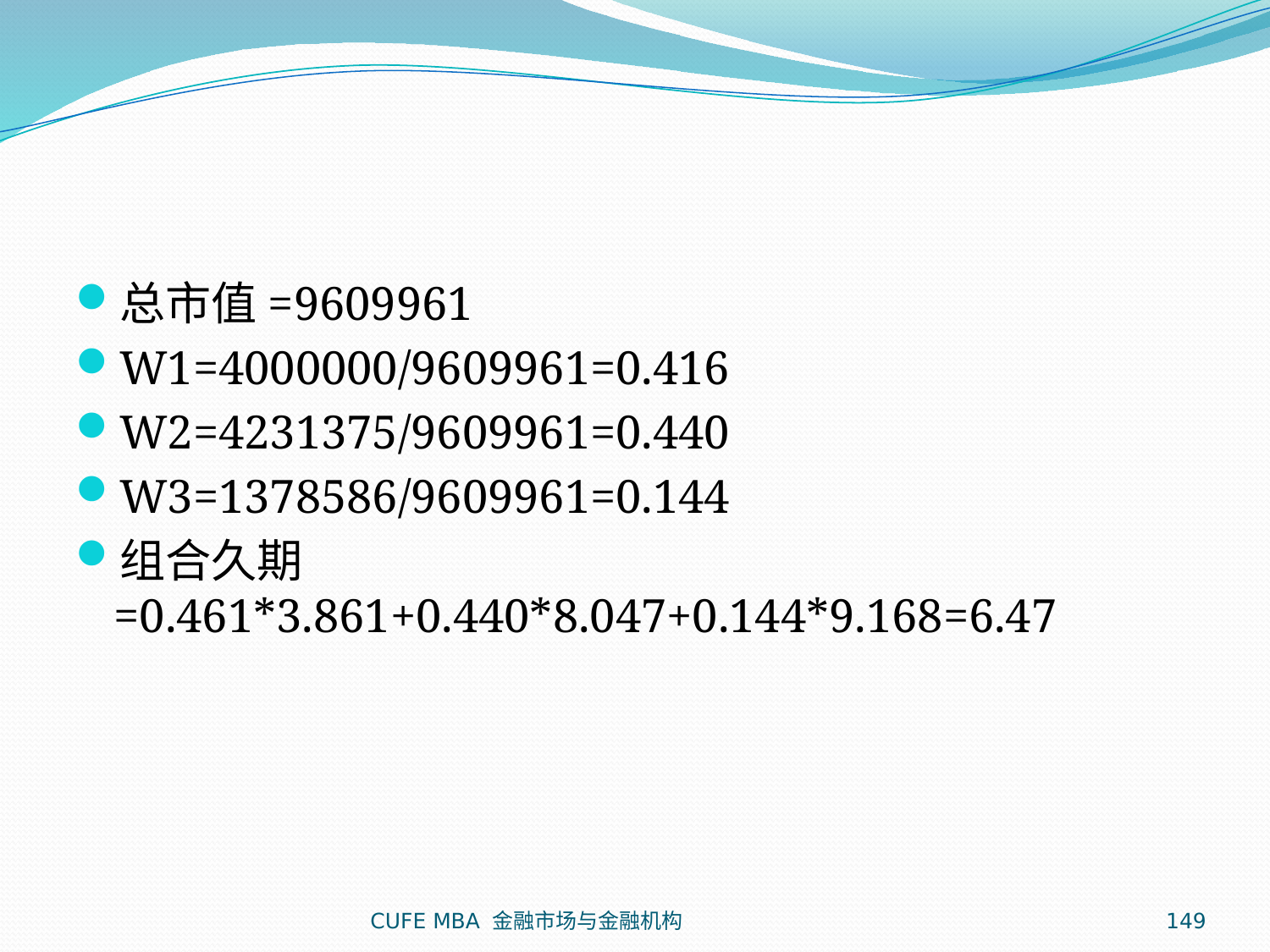

#
总市值=9609961
W1=4000000/9609961=0.416
W2=4231375/9609961=0.440
W3=1378586/9609961=0.144
组合久期=0.461*3.861+0.440*8.047+0.144*9.168=6.47
CUFE MBA 金融市场与金融机构
149